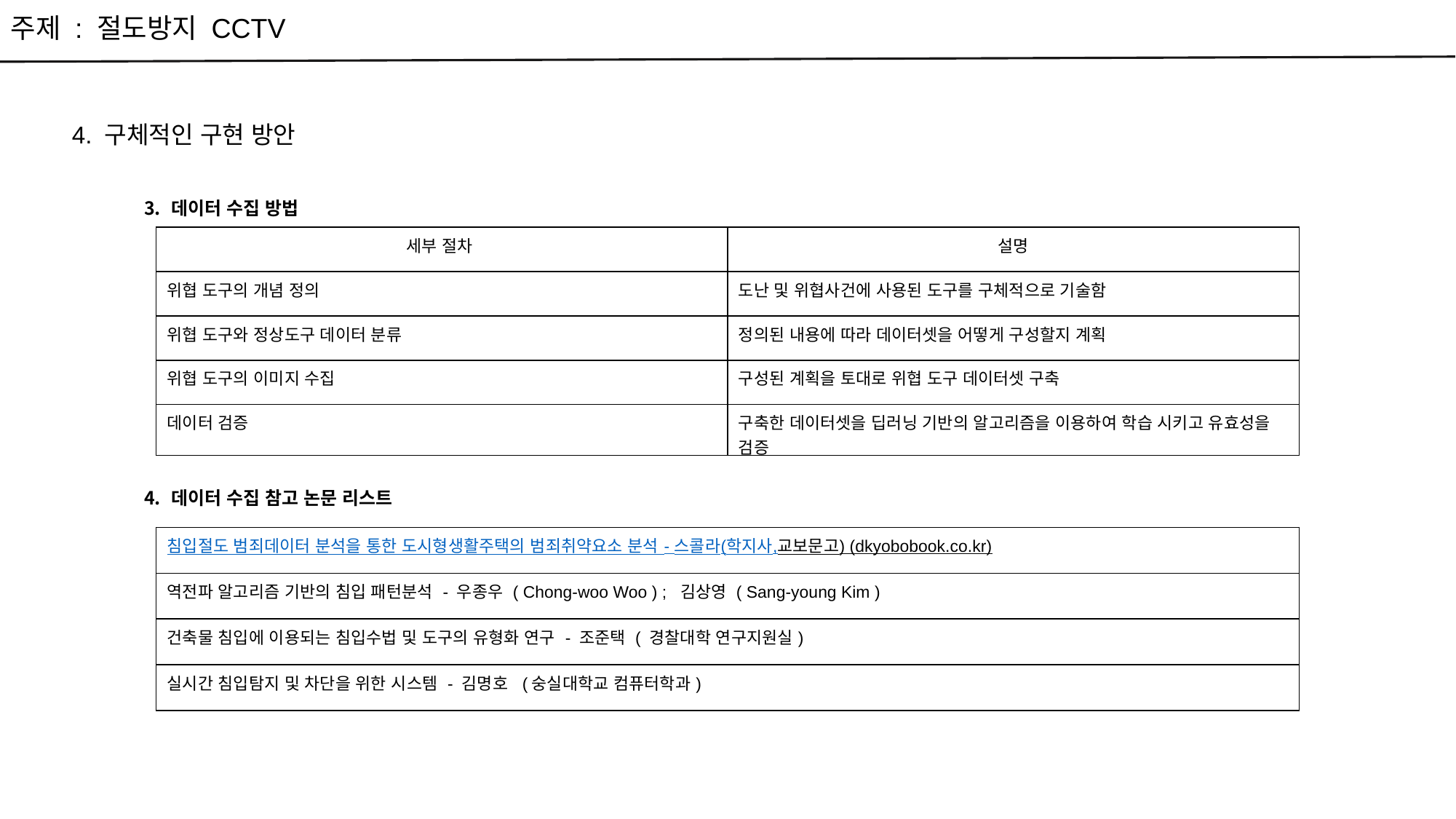

주제 : 절도방지 CCTV

4. 구체적인 구현 방안
데이터 수집 방법

| 세부 절차 | 설명 |
| --- | --- |
| 위협 도구의 개념 정의 | 도난 및 위협사건에 사용된 도구를 구체적으로 기술함 |
| 위협 도구와 정상도구 데이터 분류 | 정의된 내용에 따라 데이터셋을 어떻게 구성할지 계획 |
| 위협 도구의 이미지 수집 | 구성된 계획을 토대로 위협 도구 데이터셋 구축 |
| 데이터 검증 | 구축한 데이터셋을 딥러닝 기반의 알고리즘을 이용하여 학습 시키고 유효성을 검증 |

데이터 수집 참고 논문 리스트

| 침입절도 범죄데이터 분석을 통한 도시형생활주택의 범죄취약요소 분석 - 스콜라(학지사,교보문고) (dkyobobook.co.kr) |
| --- |
| 역전파 알고리즘 기반의 침입 패턴분석 - 우종우 ( Chong-woo Woo ) ; 김상영 ( Sang-young Kim ) |
| 건축물 침입에 이용되는 침입수법 및 도구의 유형화 연구 - 조준택 ( 경찰대학 연구지원실) |
| 실시간 침입탐지 및 차단을 위한 시스템 - 김명호 (숭실대학교 컴퓨터학과) |